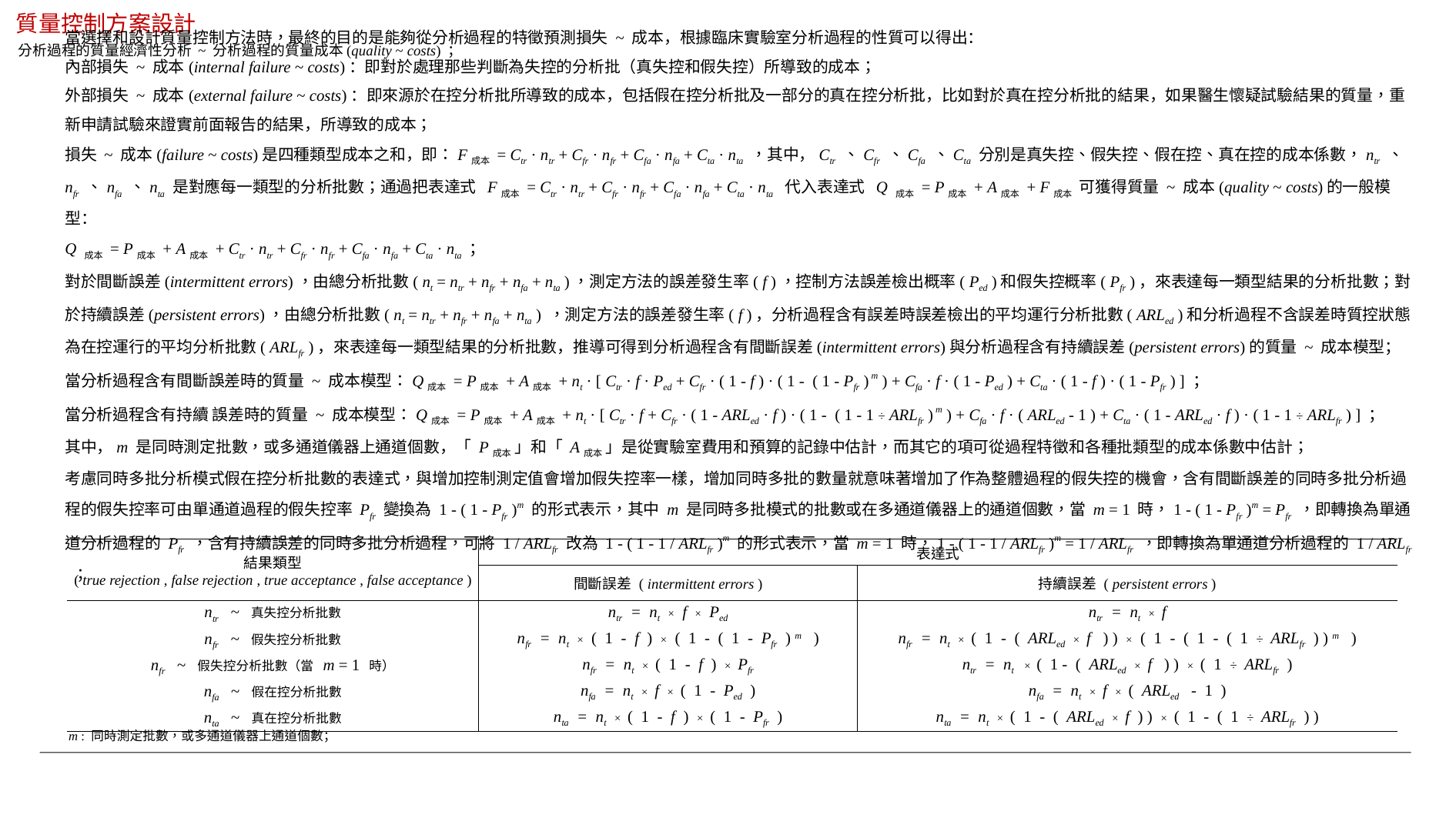

質量控制方案設計
分析過程的質量經濟性分析 ~ 分析過程的質量成本(quality ~ costs) ；
當選擇和設計質量控制方法時，最終的目的是能夠從分析過程的特徵預測損失 ~ 成本，根據臨床實驗室分析過程的性質可以得出：
內部損失 ~ 成本(internal failure ~ costs)：即對於處理那些判斷為失控的分析批（真失控和假失控）所導致的成本；
外部損失 ~ 成本(external failure ~ costs)：即來源於在控分析批所導致的成本，包括假在控分析批及一部分的真在控分析批，比如對於真在控分析批的結果，如果醫生懷疑試驗結果的質量，重新申請試驗來證實前面報告的結果，所導致的成本；
損失 ~ 成本(failure ~ costs)是四種類型成本之和，即：F成本 = Ctr · ntr + Cfr · nfr + Cfa · nfa + Cta · nta ，其中，Ctr 、Cfr 、Cfa 、Cta 分別是真失控、假失控、假在控、真在控的成本係數，ntr 、nfr 、nfa 、nta 是對應每一類型的分析批數；通過把表達式  F成本 = Ctr · ntr + Cfr · nfr + Cfa · nfa + Cta · nta  代入表達式  Q 成本 = P成本 + A成本 + F成本  可獲得質量 ~ 成本(quality ~ costs)的一般模型：
Q 成本 = P成本 + A成本 + Ctr · ntr + Cfr · nfr + Cfa · nfa + Cta · nta ；
對於間斷誤差(intermittent errors)，由總分析批數( nt = ntr + nfr + nfa + nta )，測定方法的誤差發生率( f )，控制方法誤差檢出概率( Ped )和假失控概率( Pfr )，來表達每一類型結果的分析批數；對於持續誤差(persistent errors)，由總分析批數( nt = ntr + nfr + nfa + nta ) ，測定方法的誤差發生率( f )，分析過程含有誤差時誤差檢出的平均運行分析批數( ARLed )和分析過程不含誤差時質控狀態為在控運行的平均分析批數( ARLfr )，來表達每一類型結果的分析批數，推導可得到分析過程含有間斷誤差(intermittent errors)與分析過程含有持續誤差(persistent errors)的質量 ~ 成本模型；
當分析過程含有間斷誤差時的質量 ~ 成本模型：Q成本 = P成本 + A成本 + nt · [ Ctr · f · Ped + Cfr · ( 1 - f ) · ( 1 -  ( 1 - Pfr ) m ) + Cfa · f · ( 1 - Ped ) + Cta · ( 1 - f ) · ( 1 - Pfr ) ] ；
當分析過程含有持續 誤差時的質量 ~ 成本模型：Q成本 = P成本 + A成本 + nt · [ Ctr · f + Cfr · ( 1 - ARLed · f ) · ( 1 -  ( 1 - 1 ÷ ARLfr ) m ) + Cfa · f · ( ARLed - 1 ) + Cta · ( 1 - ARLed · f ) · ( 1 - 1 ÷ ARLfr ) ] ；
其中，m 是同時測定批數，或多通道儀器上通道個數，「 P成本 」和「 A成本 」是從實驗室費用和預算的記錄中估計，而其它的項可從過程特徵和各種批類型的成本係數中估計；
考慮同時多批分析模式假在控分析批數的表達式，與增加控制測定值會增加假失控率一樣，增加同時多批的數量就意味著增加了作為整體過程的假失控的機會，含有間斷誤差的同時多批分析過程的假失控率可由單通道過程的假失控率 Pfr 變換為 1 - ( 1 - Pfr )m 的形式表示，其中 m 是同時多批模式的批數或在多通道儀器上的通道個數，當 m = 1 時，1 - ( 1 - Pfr )m = Pfr ，即轉換為單通道分析過程的 Pfr ，含有持續誤差的同時多批分析過程，可將 1 / ARLfr 改為 1 - ( 1 - 1 / ARLfr )m 的形式表示，當 m = 1 時，1 - ( 1 - 1 / ARLfr )m = 1 / ARLfr ，即轉換為單通道分析過程的 1 / ARLfr  ；
| 結果類型 ( true rejection , false rejection , true acceptance , false acceptance ) | 表達式 |  |
| --- | --- | --- |
|  | 間斷誤差 ( intermittent errors ) | 持續誤差 ( persistent errors ) |
| ntr ~ 真失控分析批數 | ntr = nt × f × Ped | ntr = nt × f |
| nfr ~ 假失控分析批數 | nfr = nt × ( 1 - f ) × ( 1 - ( 1 - Pfr ) m ) | nfr = nt × ( 1 - ( ARLed × f ) ) × ( 1 - ( 1 - ( 1 ÷ ARLfr ) ) m ) |
| nfr ~ 假失控分析批數（當 m = 1 時） | nfr = nt × ( 1 - f ) × Pfr | ntr = nt × ( 1 - ( ARLed × f ) ) × ( 1 ÷ ARLfr ) |
| nfa ~ 假在控分析批數 | nfa = nt × f × ( 1 - Ped ) | nfa = nt × f × ( ARLed - 1 ) |
| nta ~ 真在控分析批數 | nta = nt × ( 1 - f ) × ( 1 - Pfr ) | nta = nt × ( 1 - ( ARLed × f ) ) × ( 1 - ( 1 ÷ ARLfr ) ) |
m : 同時測定批數，或多通道儀器上通道個數；